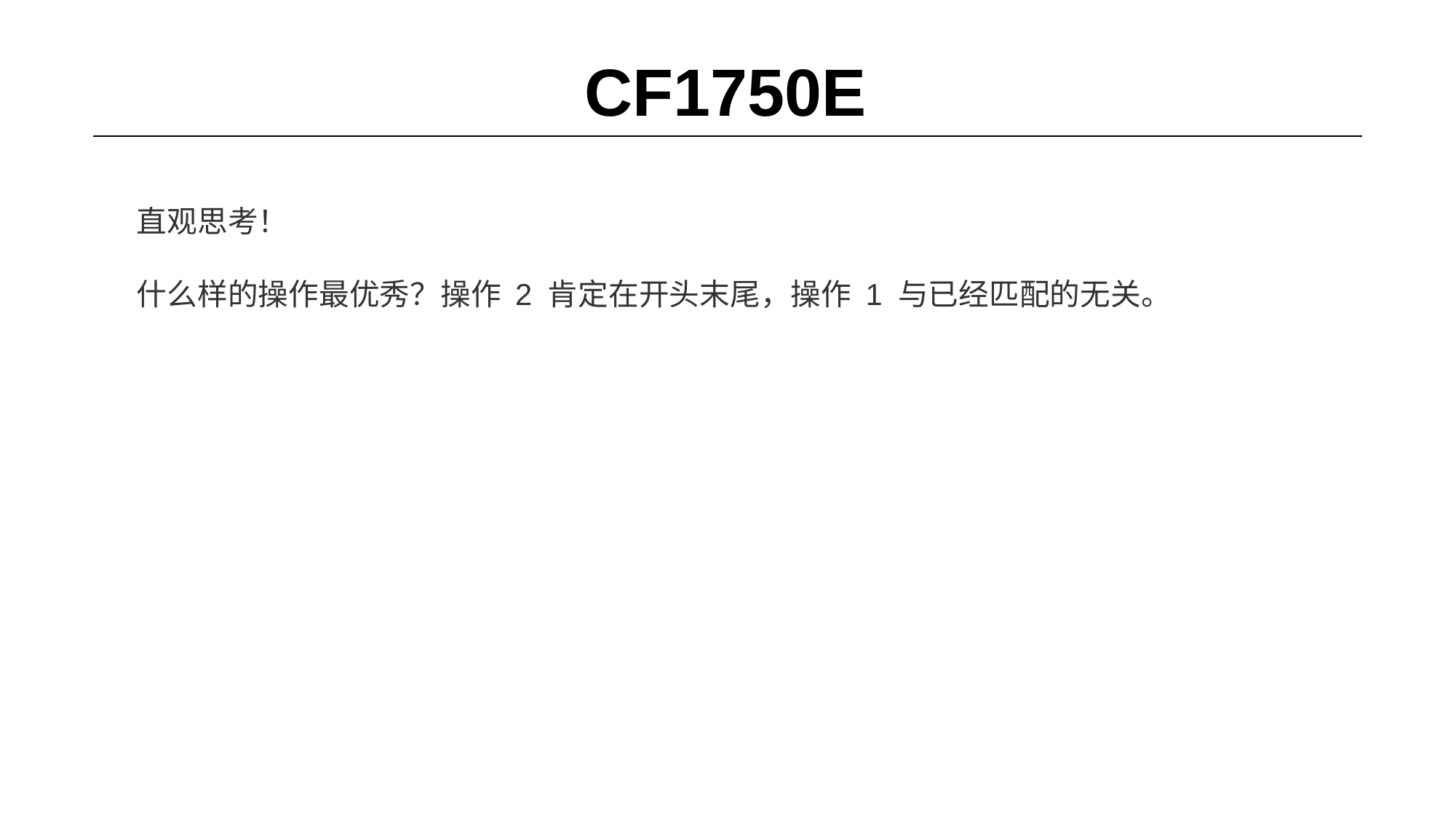

# CF1750E
直观思考！

什么样的操作最优秀？操作 2 肯定在开头末尾，操作 1 与已经匹配的无关。